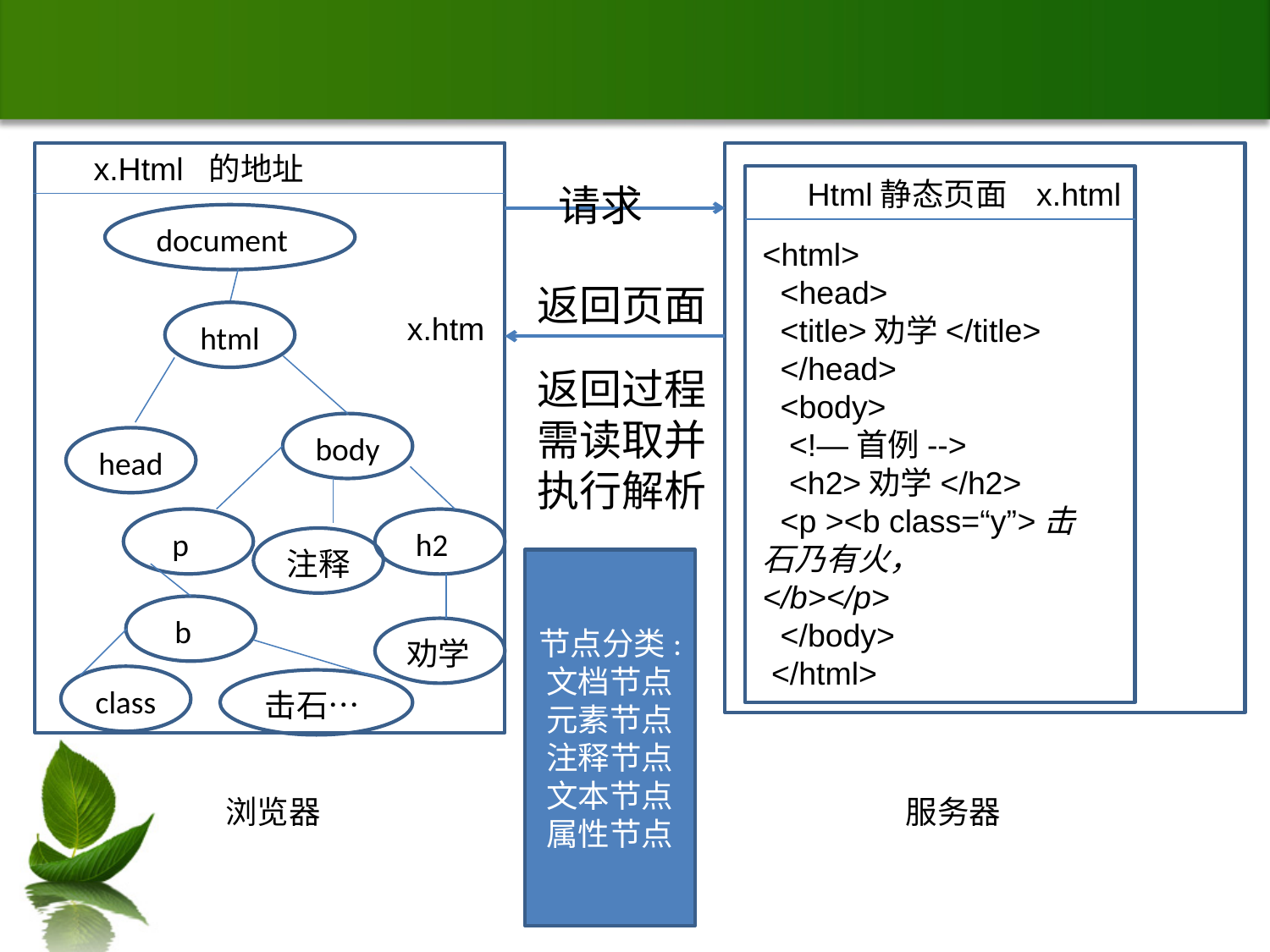

#

x.Html  的地址

Html静态页面   x.html
请求
documente
<html>
  <head>
  <title>劝学</title>
  </head>
  <body>
   <!—首例-->
   <h2>劝学</h2>
  <p ><b class=“y”>击石乃有火，         </b></p>
  </body>
 </html>
返回页面
htmle
x.htm
返回过程需读取并执行解析
bodye
heade
pe
h2e
注释
节点分类:
文档节点
元素节点
注释节点
文本节点
属性节点
be
劝学e
class
击石…e
       浏览器
       服务器